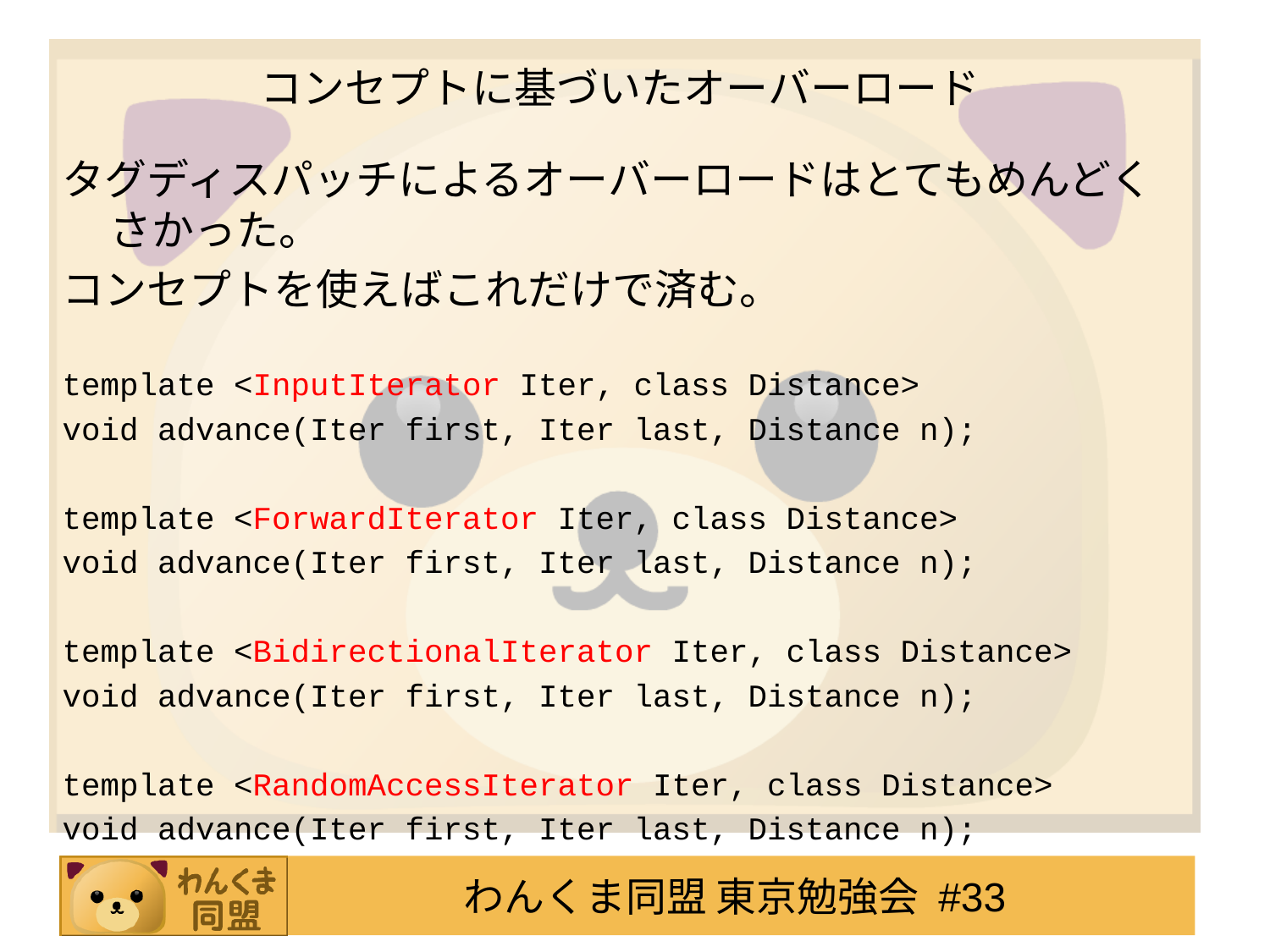

# コンセプトに基づいたオーバーロード
タグディスパッチによるオーバーロードはとてもめんどくさかった。
コンセプトを使えばこれだけで済む。

template <InputIterator Iter, class Distance>
void advance(Iter first, Iter last, Distance n);

template <ForwardIterator Iter, class Distance>
void advance(Iter first, Iter last, Distance n);

template <BidirectionalIterator Iter, class Distance>
void advance(Iter first, Iter last, Distance n);

template <RandomAccessIterator Iter, class Distance>
void advance(Iter first, Iter last, Distance n);